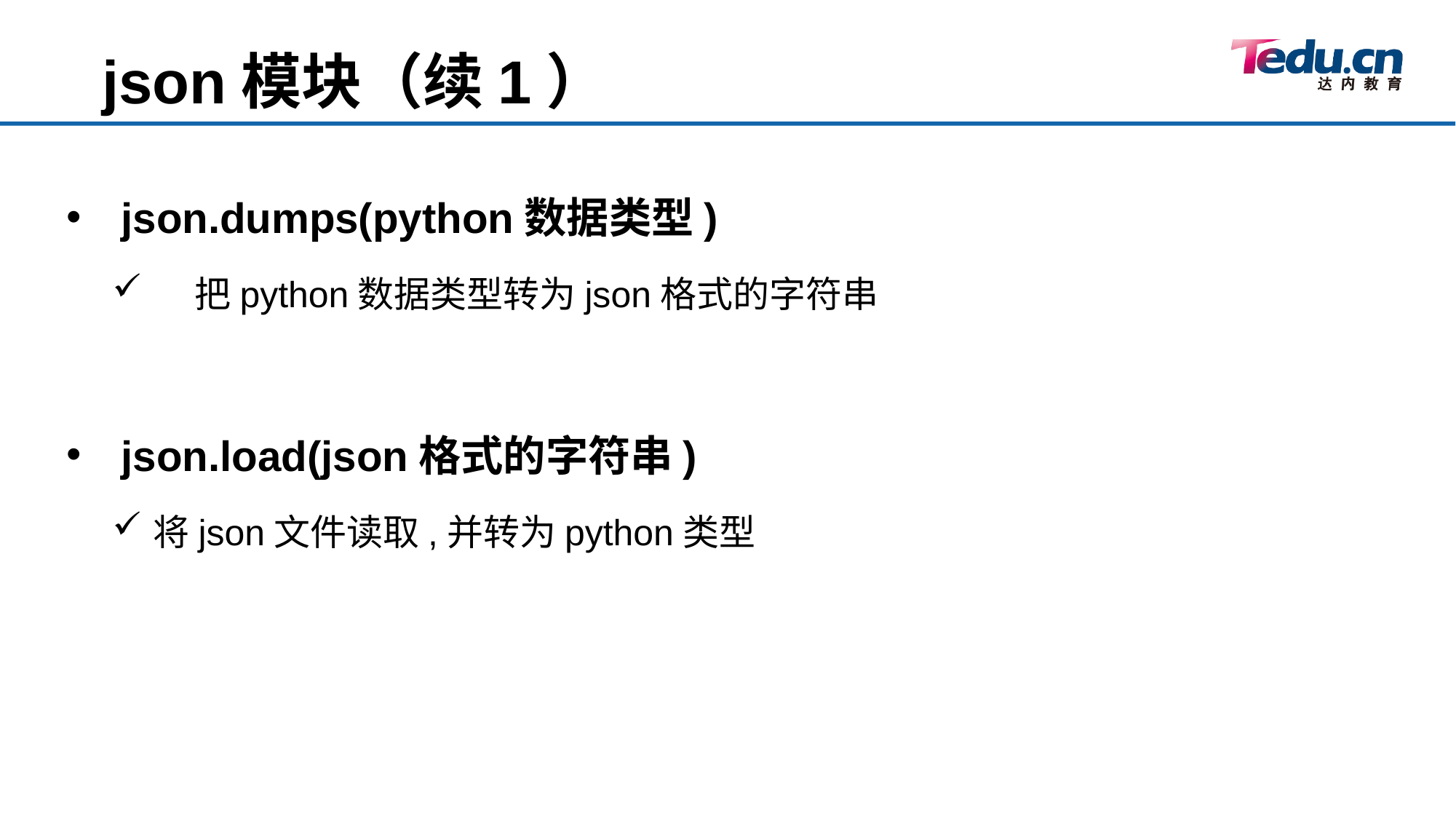

json模块（续1）
json.dumps(python数据类型)
    把python数据类型转为json格式的字符串

json.load(json格式的字符串)
将json文件读取,并转为python类型